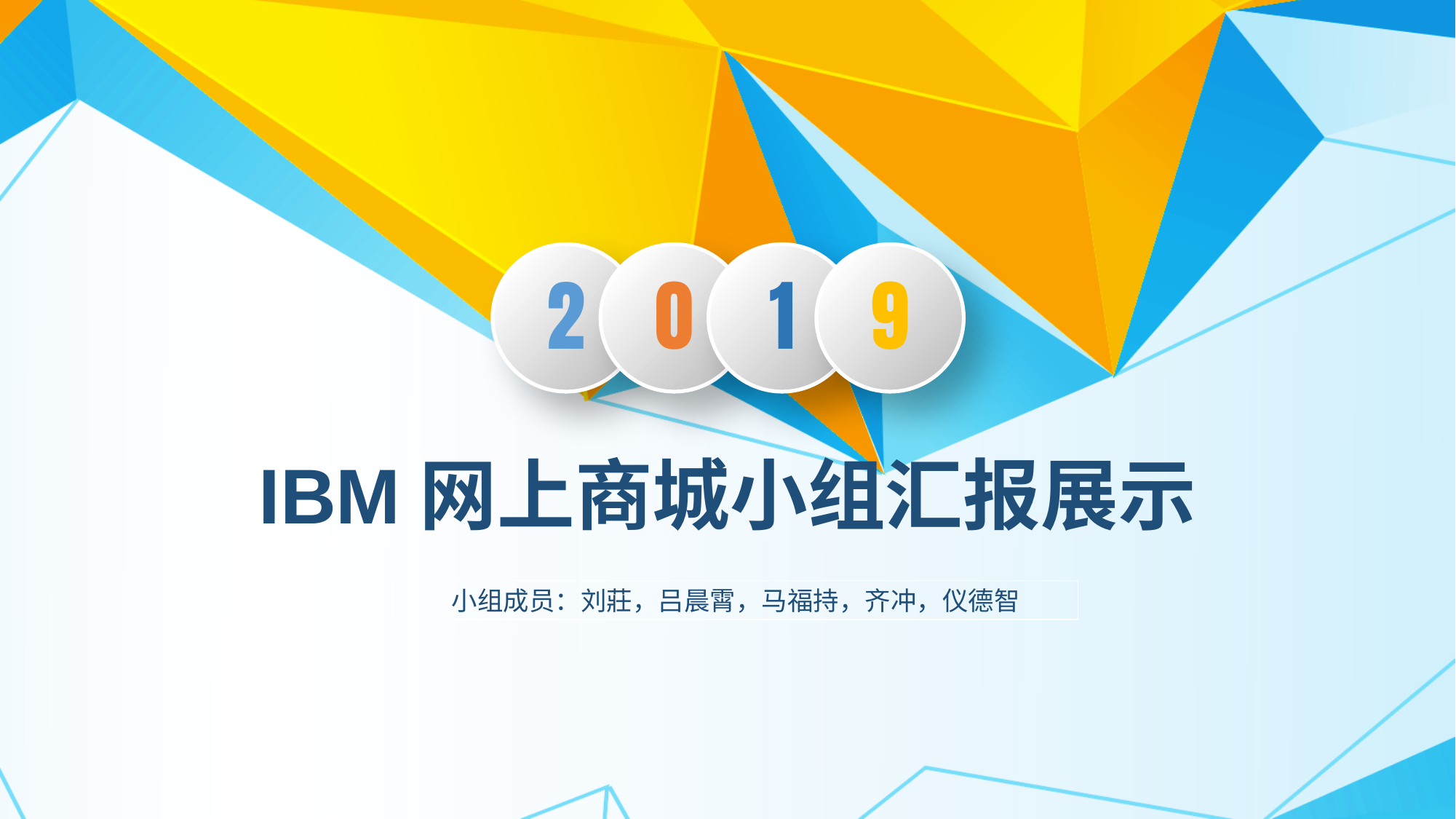

#

2
0
1
9
IBM网上商城小组汇报展示
小组成员：刘莊，吕晨霄，马福持，齐冲，仪德智